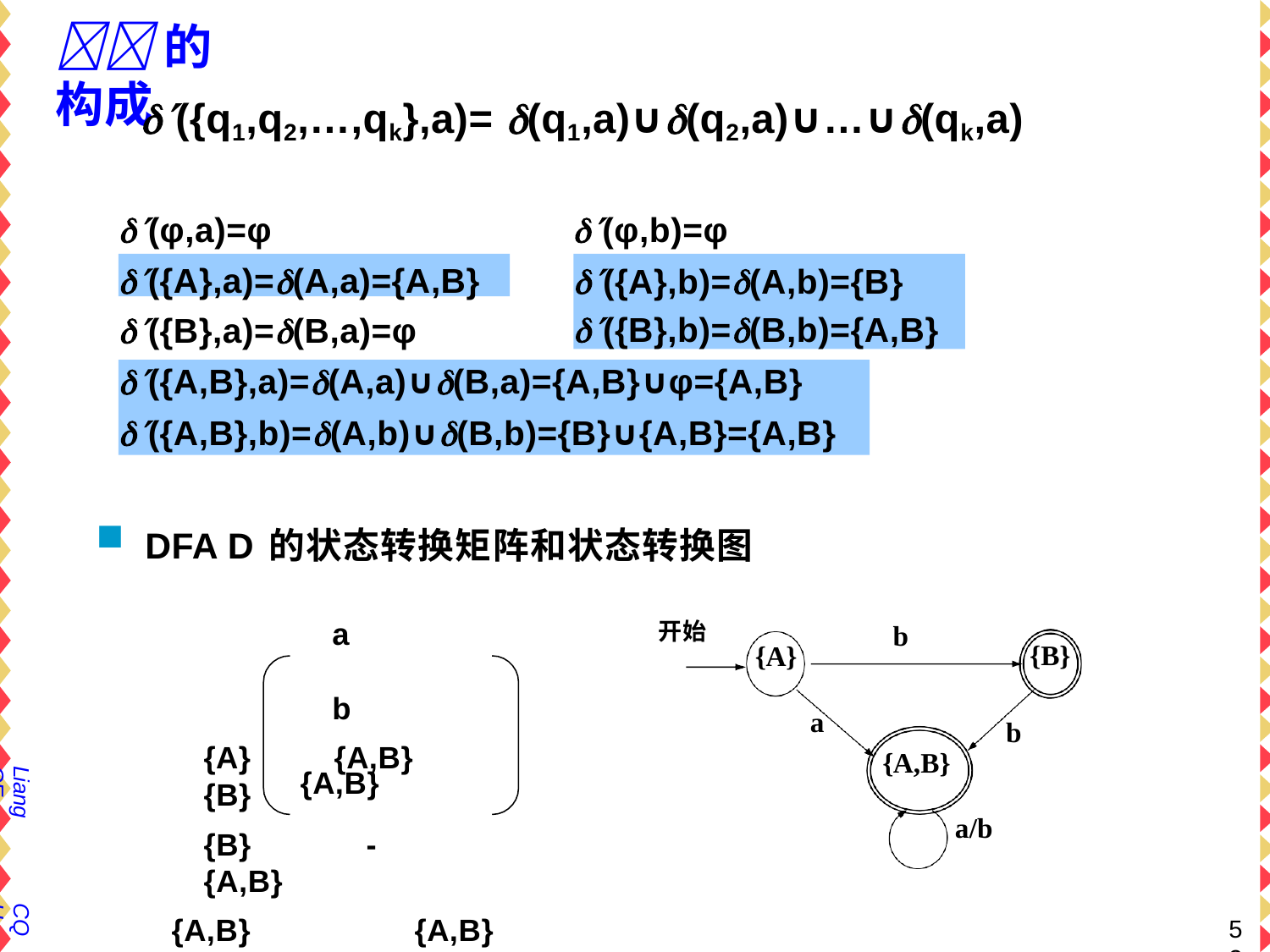

# δ′的构成
δ′({q1,q2,…,qk},a)= δ(q1,a)∪δ(q2,a)∪…∪δ(qk,a)
δ′(φ,a)=φ
δ′(φ,b)=φ

δ′({A},b)=δ(A,b)={B}
δ′({B},b)=δ(B,b)={A,B}
δ′({A},a)=δ(A,a)={A,B}
δ′({B},a)=δ(B,a)=φ
δ′({A,B},a)=δ(A,a)∪δ(B,a)={A,B}∪φ={A,B}
δ′({A,B},b)=δ(A,b)∪δ(B,b)={B}∪{A,B}={A,B}

DFA D的状态转换矩阵和状态转换图

a	b
{A}	{A,B}	{B}
{B}	-	{A,B}
{A,B}	{A,B}
开始
b

{B}
{A}

a
b
{A,B}
{A,B}
Liang GE
a/b
CQU
52